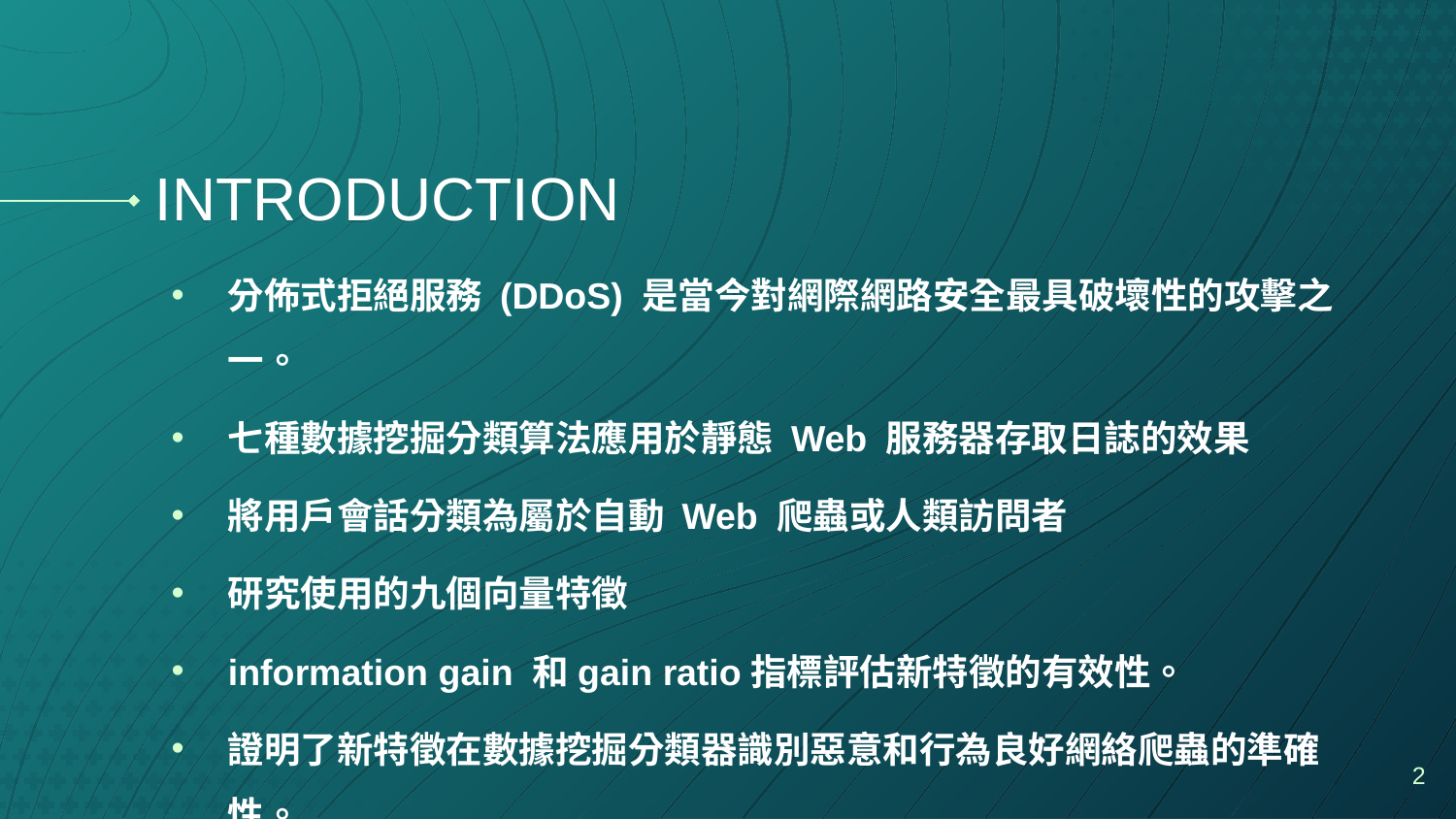

# INTRODUCTION
分佈式拒絕服務 (DDoS) 是當今對網際網路安全最具破壞性的攻擊之一。
七種數據挖掘分類算法應用於靜態 Web 服務器存取日誌的效果
將用戶會話分類為屬於自動 Web 爬蟲或人類訪問者
研究使用的九個向量特徵
information gain 和gain ratio指標評估新特徵的有效性。
證明了新特徵在數據挖掘分類器識別惡意和行為良好網絡爬蟲的準確性。
2